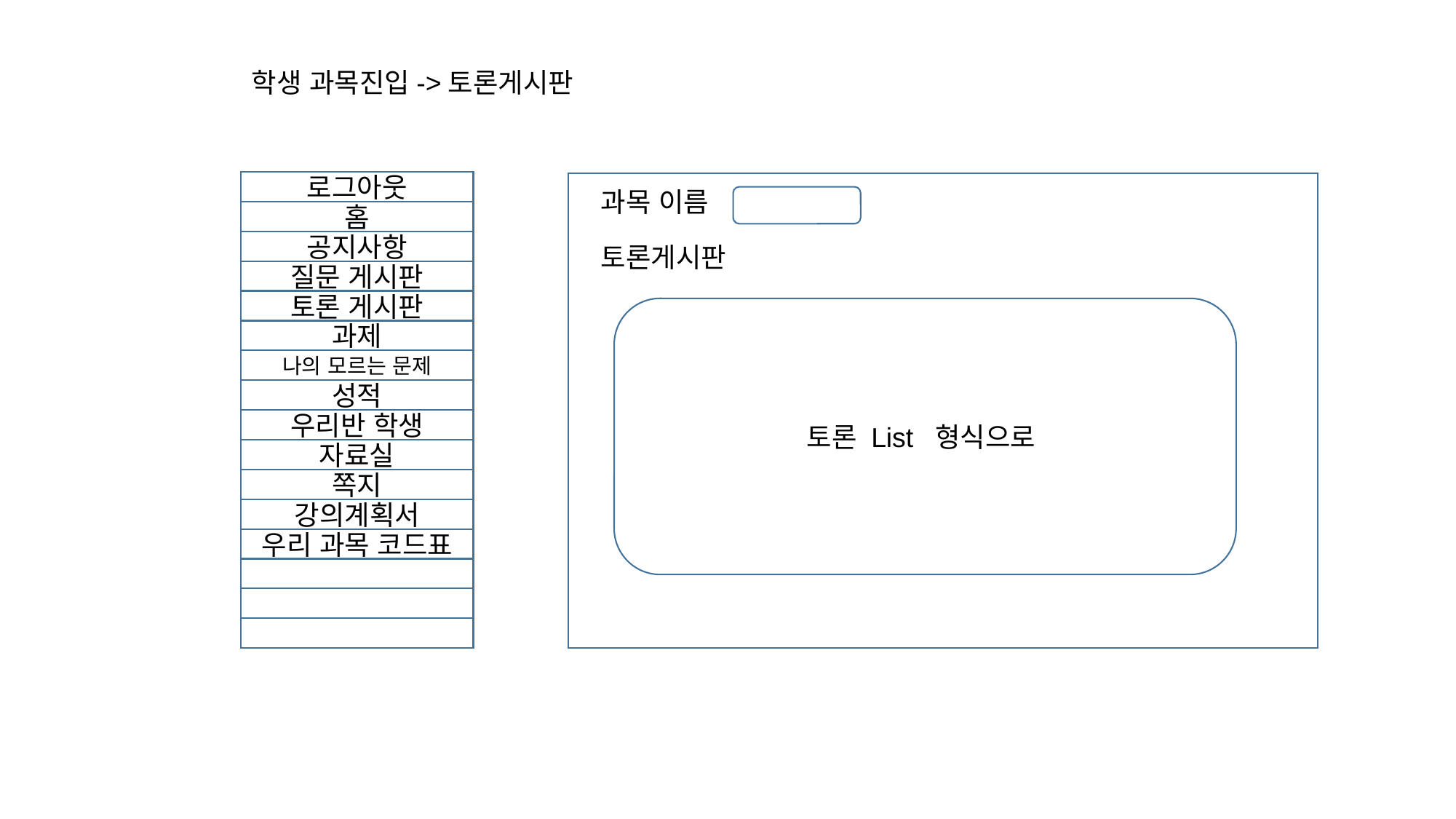

학생 과목진입->토론게시판
로그아웃
홈
공지사항
질문 게시판
토론 게시판
과제
나의 모르는 문제
성적
우리반 학생
자료실
쪽지
강의계획서
우리 과목 코드표

과목 이름

토론게시판
토론 List  형식으로